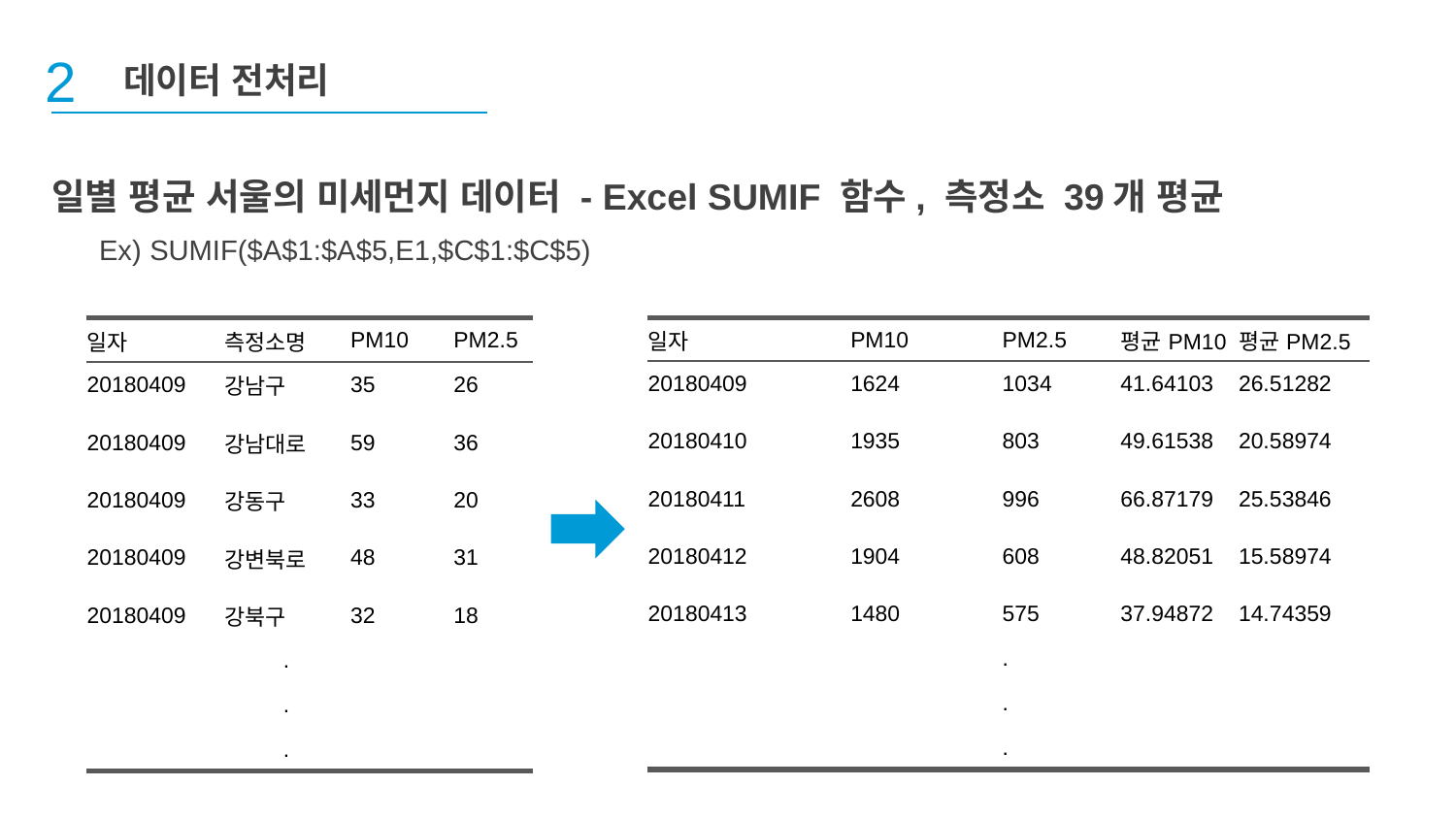

2
데이터 전처리
일별 평균 서울의 미세먼지 데이터 - Excel SUMIF 함수, 측정소 39개 평균
Ex) SUMIF($A$1:$A$5,E1,$C$1:$C$5)
| 일자 | 측정소명 | PM10 | PM2.5 |
| --- | --- | --- | --- |
| 20180409 | 강남구 | 35 | 26 |
| 20180409 | 강남대로 | 59 | 36 |
| 20180409 | 강동구 | 33 | 20 |
| 20180409 | 강변북로 | 48 | 31 |
| 20180409 | 강북구 | 32 | 18 |
|  | . |  |  |
|  | . |  |  |
|  | . |  |  |
| 일자 | PM10 | PM2.5 | 평균PM10 | 평균PM2.5 |
| --- | --- | --- | --- | --- |
| 20180409 | 1624 | 1034 | 41.64103 | 26.51282 |
| 20180410 | 1935 | 803 | 49.61538 | 20.58974 |
| 20180411 | 2608 | 996 | 66.87179 | 25.53846 |
| 20180412 | 1904 | 608 | 48.82051 | 15.58974 |
| 20180413 | 1480 | 575 | 37.94872 | 14.74359 |
|  |  | . |  |  |
|  |  | . |  |  |
|  |  | . |  |  |